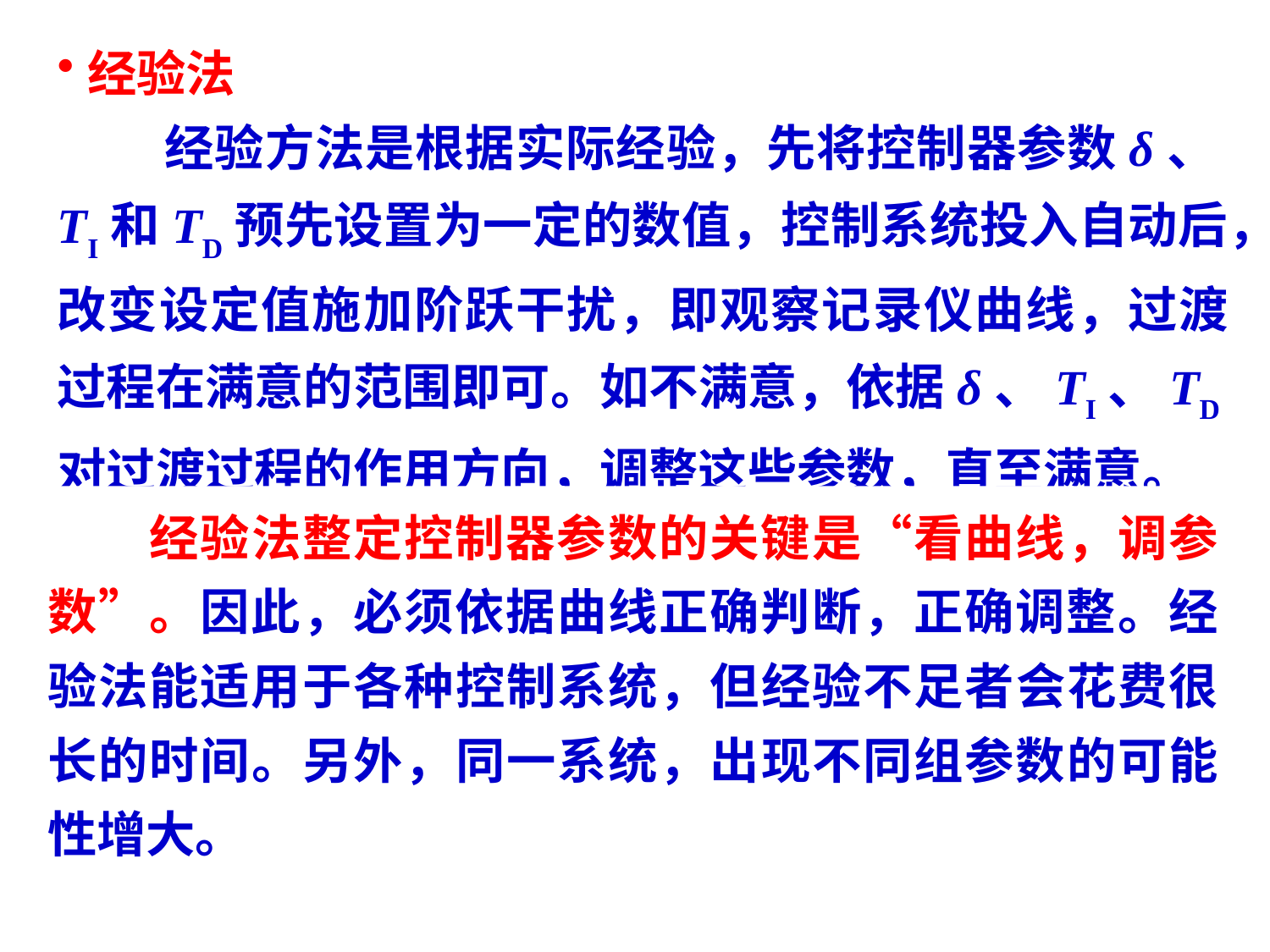

经验法
        经验方法是根据实际经验，先将控制器参数δ、TI和TD预先设置为一定的数值，控制系统投入自动后，改变设定值施加阶跃干扰，即观察记录仪曲线，过渡过程在满意的范围即可。如不满意，依据δ、TI、TD对过渡过程的作用方向，调整这些参数，直至满意。
       经验法整定控制器参数的关键是“看曲线，调参数”。因此，必须依据曲线正确判断，正确调整。经验法能适用于各种控制系统，但经验不足者会花费很长的时间。另外，同一系统，出现不同组参数的可能性增大。